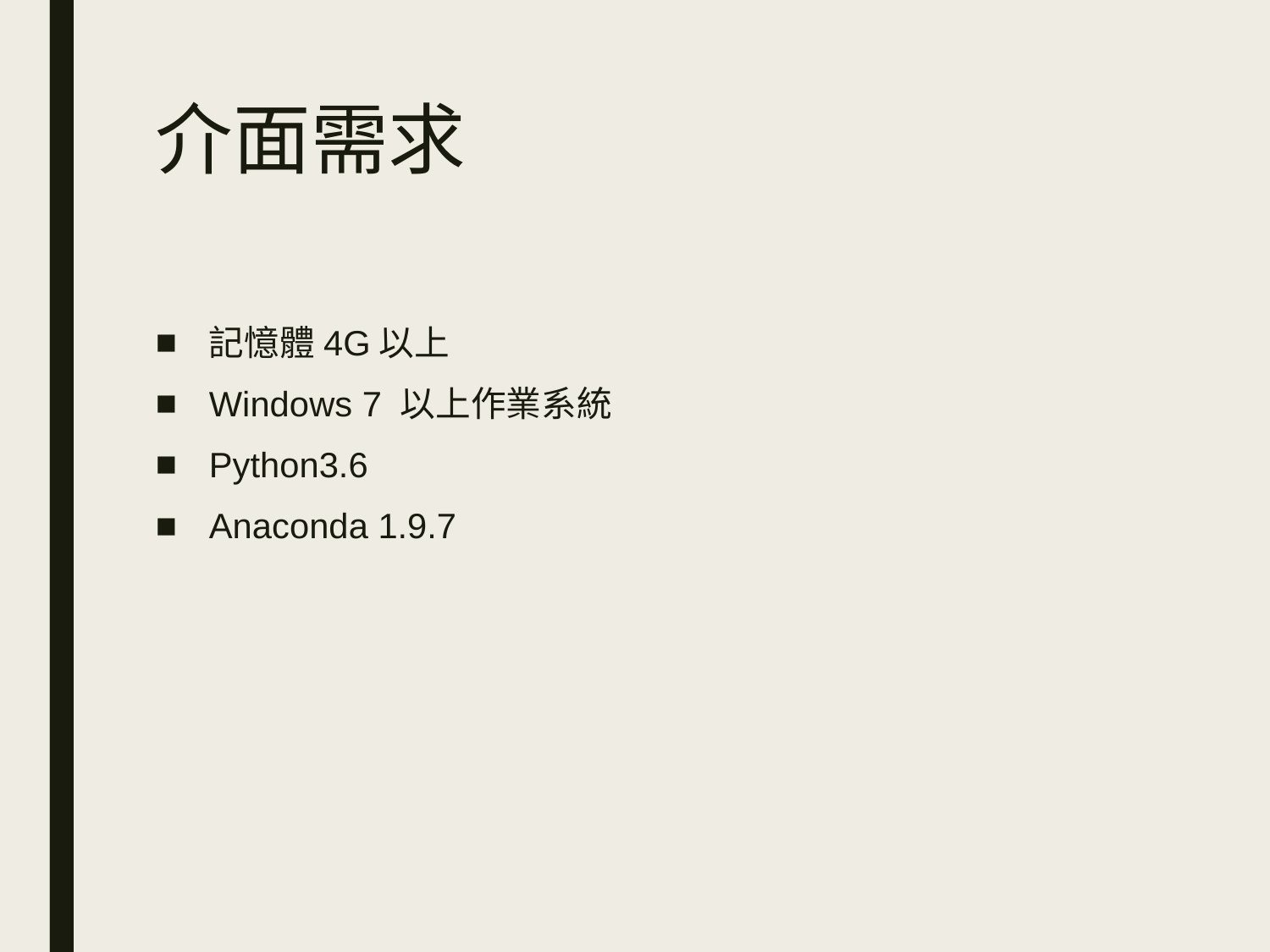

# 介面需求
記憶體4G以上
Windows 7 以上作業系統
Python3.6
Anaconda 1.9.7